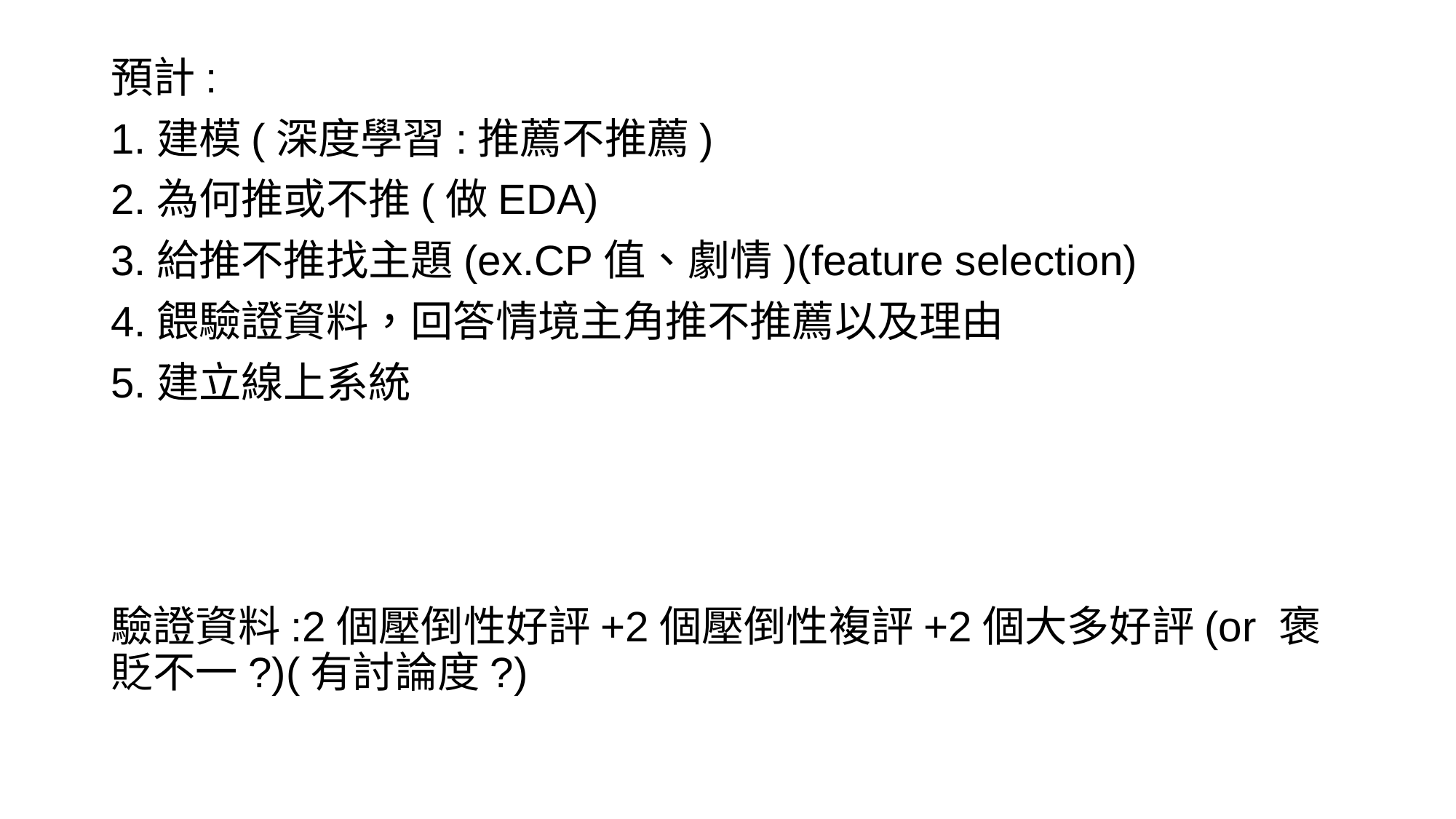

預計:
1.建模(深度學習:推薦不推薦)
2.為何推或不推(做EDA)
3.給推不推找主題(ex.CP值、劇情)(feature selection)
4.餵驗證資料，回答情境主角推不推薦以及理由
5.建立線上系統

驗證資料:2個壓倒性好評+2個壓倒性複評+2個大多好評(or 褒貶不一?)(有討論度?)